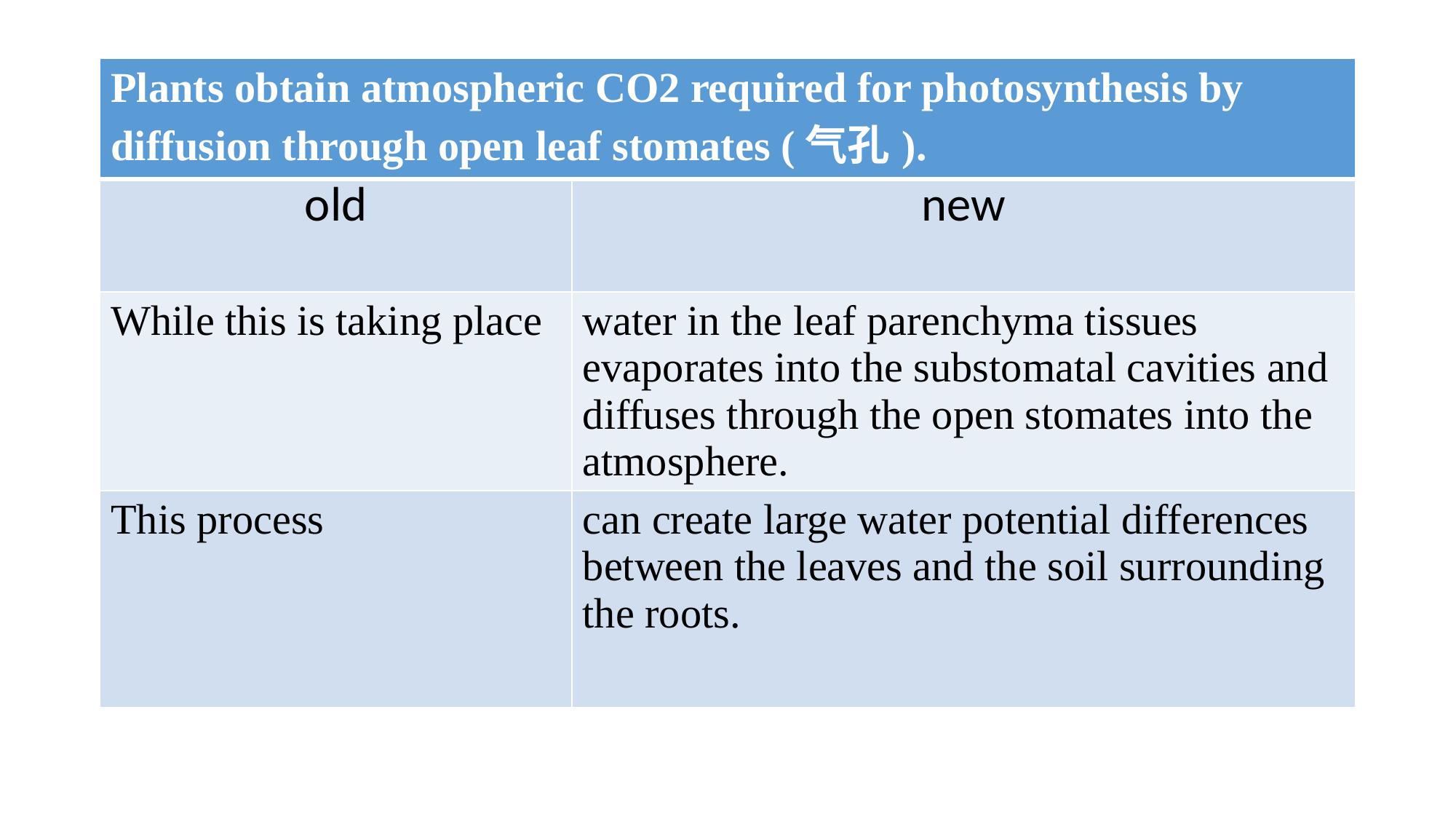

| Plants obtain atmospheric CO2 required for photosynthesis by diffusion through open leaf stomates (气孔). |  |
| --- | --- |
| old | new |
| While this is taking place | water in the leaf parenchyma tissues evaporates into the substomatal cavities and diffuses through the open stomates into the atmosphere. |
| This process | can create large water potential differences between the leaves and the soil surrounding the roots. |